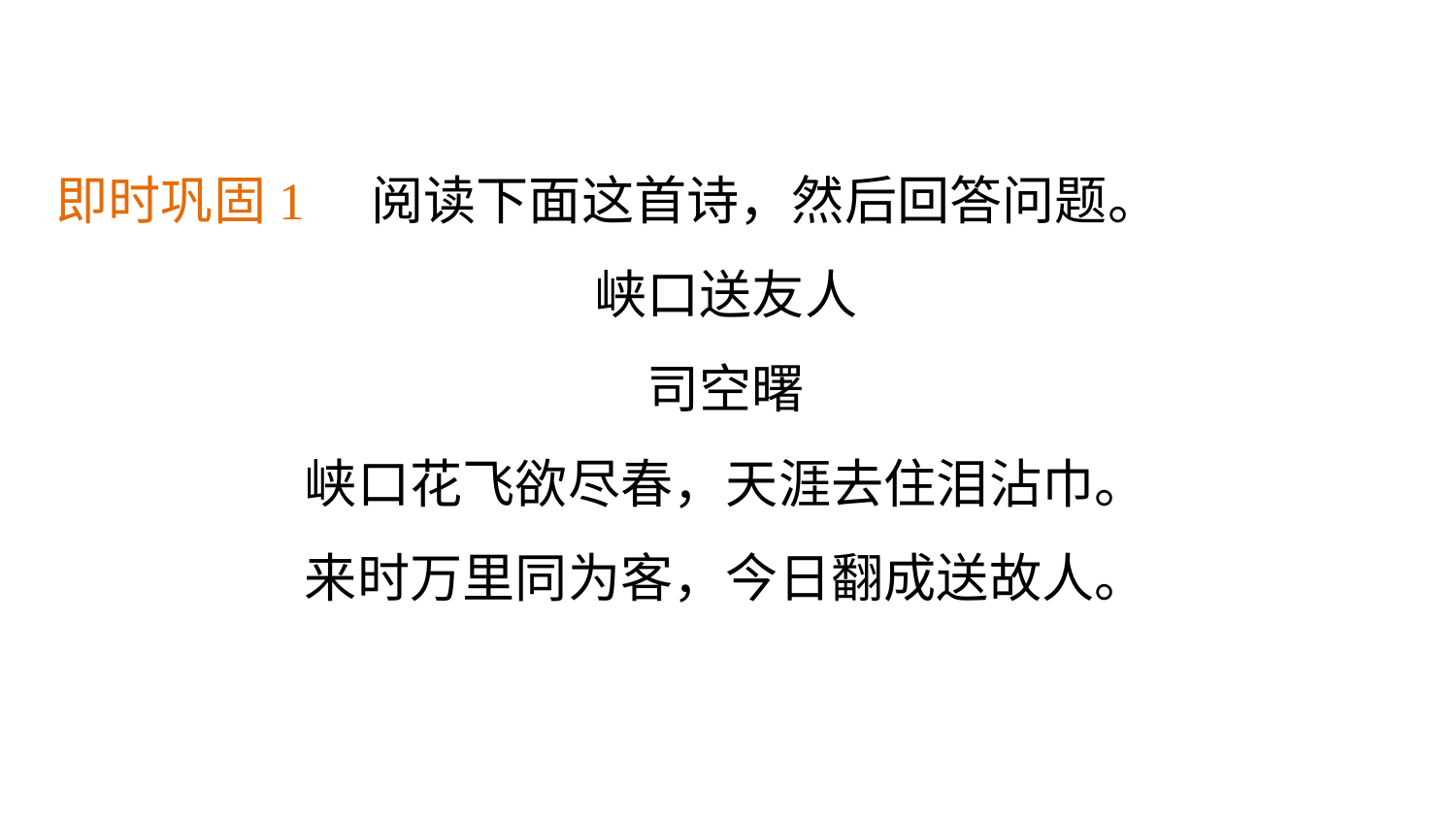

即时巩固1　阅读下面这首诗，然后回答问题。
峡口送友人
司空曙
峡口花飞欲尽春，天涯去住泪沾巾。
来时万里同为客，今日翻成送故人。